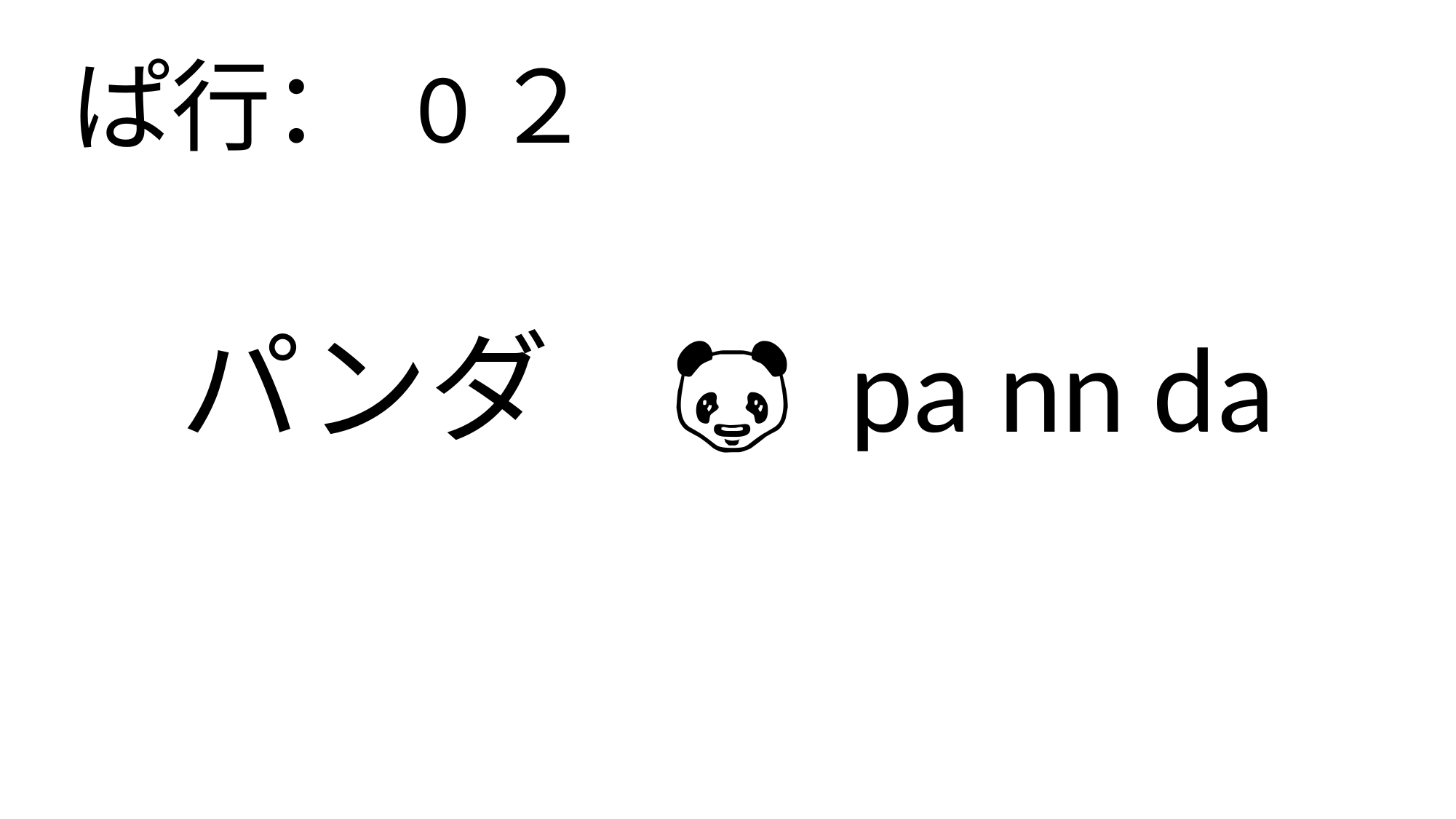

ぱ行： 0２
# パンダ　🐼 pa nn da